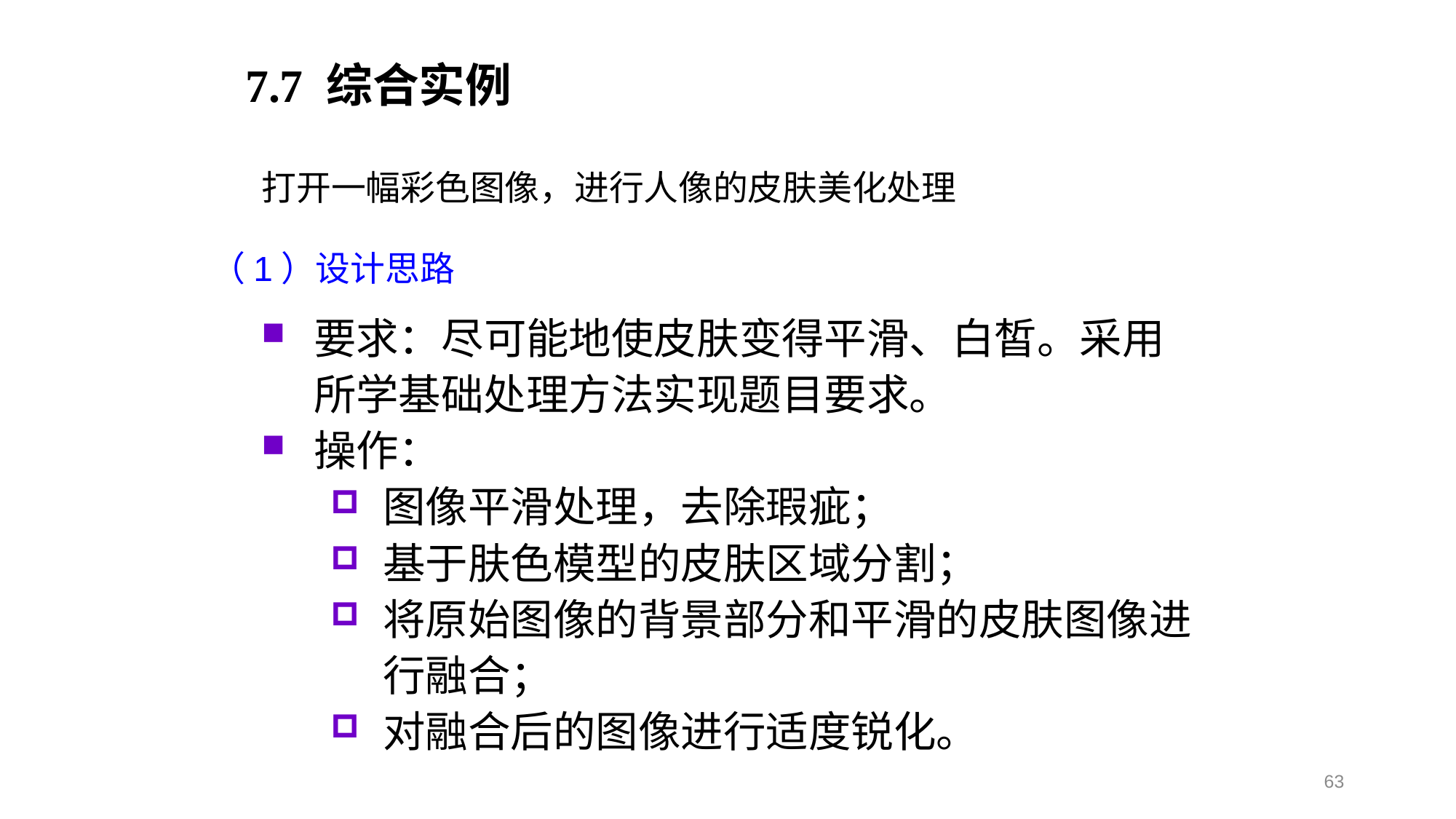

7.7 综合实例
打开一幅彩色图像，进行人像的皮肤美化处理
（1）设计思路
要求：尽可能地使皮肤变得平滑、白皙。采用所学基础处理方法实现题目要求。
操作：
图像平滑处理，去除瑕疵；
基于肤色模型的皮肤区域分割；
将原始图像的背景部分和平滑的皮肤图像进行融合；
对融合后的图像进行适度锐化。
63